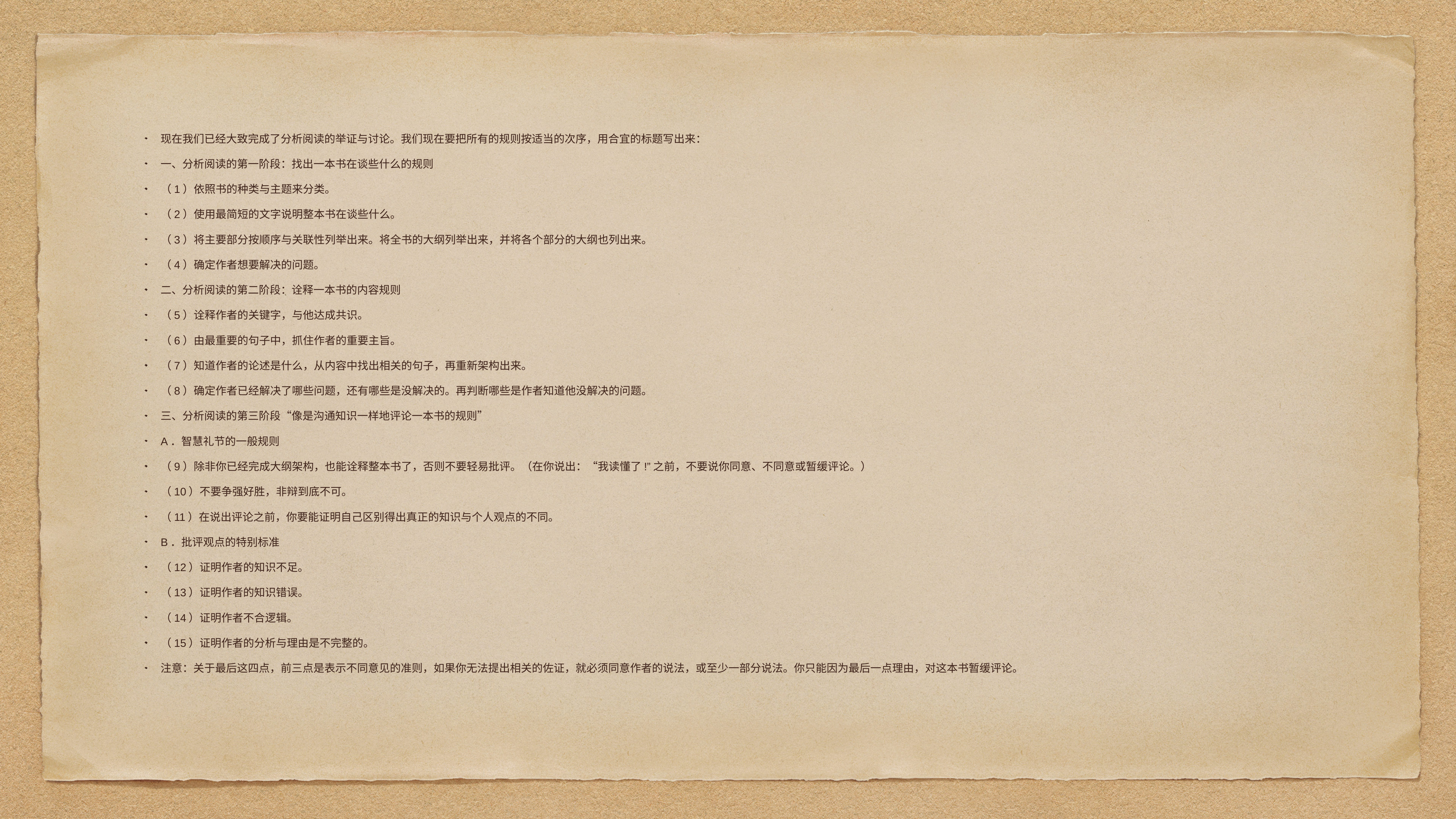

现在我们已经大致完成了分析阅读的举证与讨论。我们现在要把所有的规则按适当的次序，用合宜的标题写出来：
一、分析阅读的第一阶段：找出一本书在谈些什么的规则
（1）依照书的种类与主题来分类。
（2）使用最简短的文字说明整本书在谈些什么。
（3）将主要部分按顺序与关联性列举出来。将全书的大纲列举出来，并将各个部分的大纲也列出来。
（4）确定作者想要解决的问题。
二、分析阅读的第二阶段：诠释一本书的内容规则
（5）诠释作者的关键字，与他达成共识。
（6）由最重要的句子中，抓住作者的重要主旨。
（7）知道作者的论述是什么，从内容中找出相关的句子，再重新架构出来。
（8）确定作者已经解决了哪些问题，还有哪些是没解决的。再判断哪些是作者知道他没解决的问题。
三、分析阅读的第三阶段“像是沟通知识一样地评论一本书的规则”
A．智慧礼节的一般规则
（9）除非你已经完成大纲架构，也能诠释整本书了，否则不要轻易批评。（在你说出：“我读懂了!”之前，不要说你同意、不同意或暂缓评论。）
（10）不要争强好胜，非辩到底不可。
（11）在说出评论之前，你要能证明自己区别得出真正的知识与个人观点的不同。
B．批评观点的特别标准
（12）证明作者的知识不足。
（13）证明作者的知识错误。
（14）证明作者不合逻辑。
（15）证明作者的分析与理由是不完整的。
注意：关于最后这四点，前三点是表示不同意见的准则，如果你无法提出相关的佐证，就必须同意作者的说法，或至少一部分说法。你只能因为最后一点理由，对这本书暂缓评论。